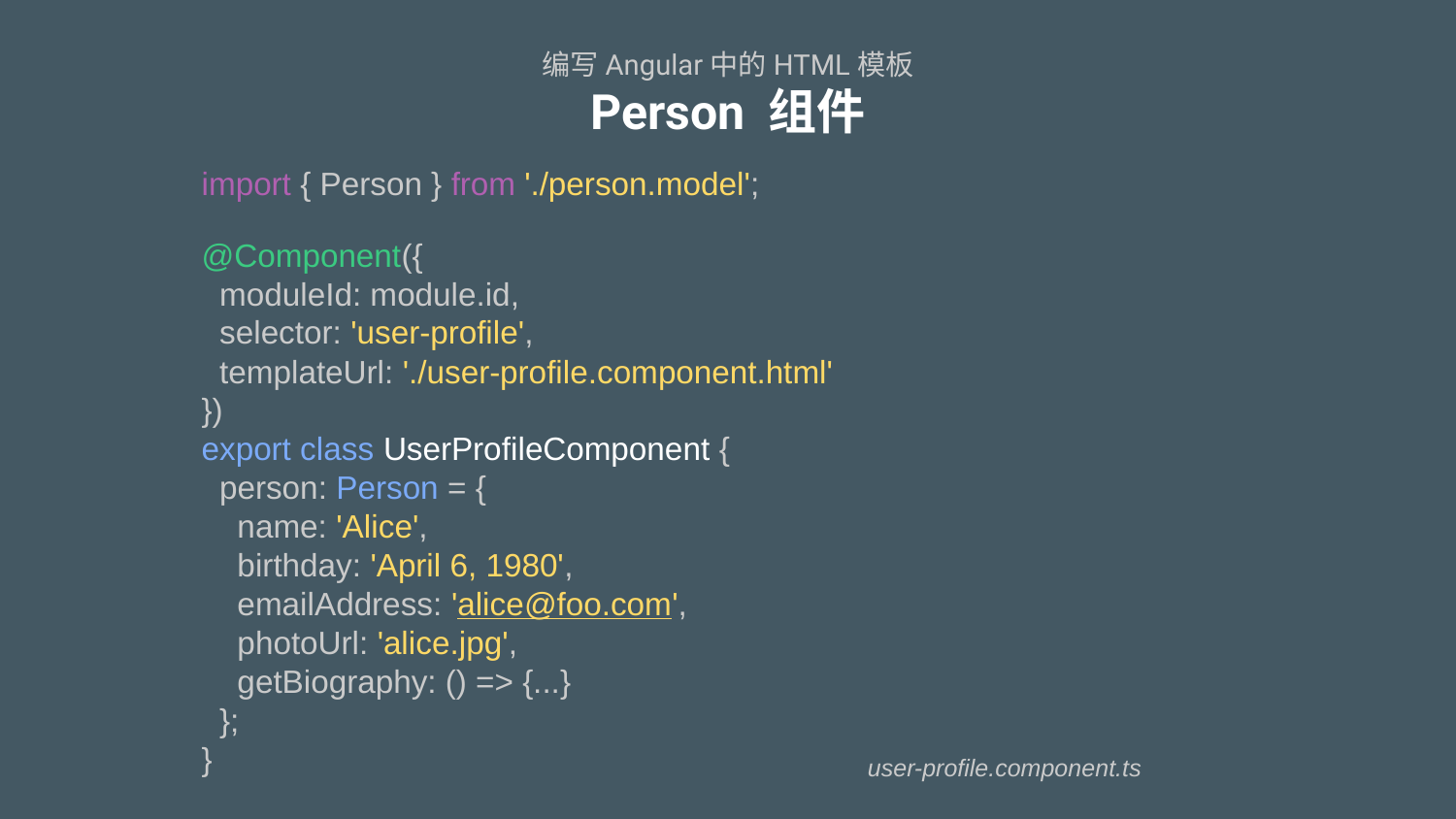

# 编写Angular中的HTML模板
Person 组件
import { Person } from './person.model';
@Component({
  moduleId: module.id,
  selector: 'user-profile',
  templateUrl: './user-profile.component.html'
})
export class UserProfileComponent {
  person: Person = {
    name: 'Alice',
    birthday: 'April 6, 1980',
    emailAddress: 'alice@foo.com',
    photoUrl: 'alice.jpg',
    getBiography: () => {...}
  };
}

user-profile.component.ts